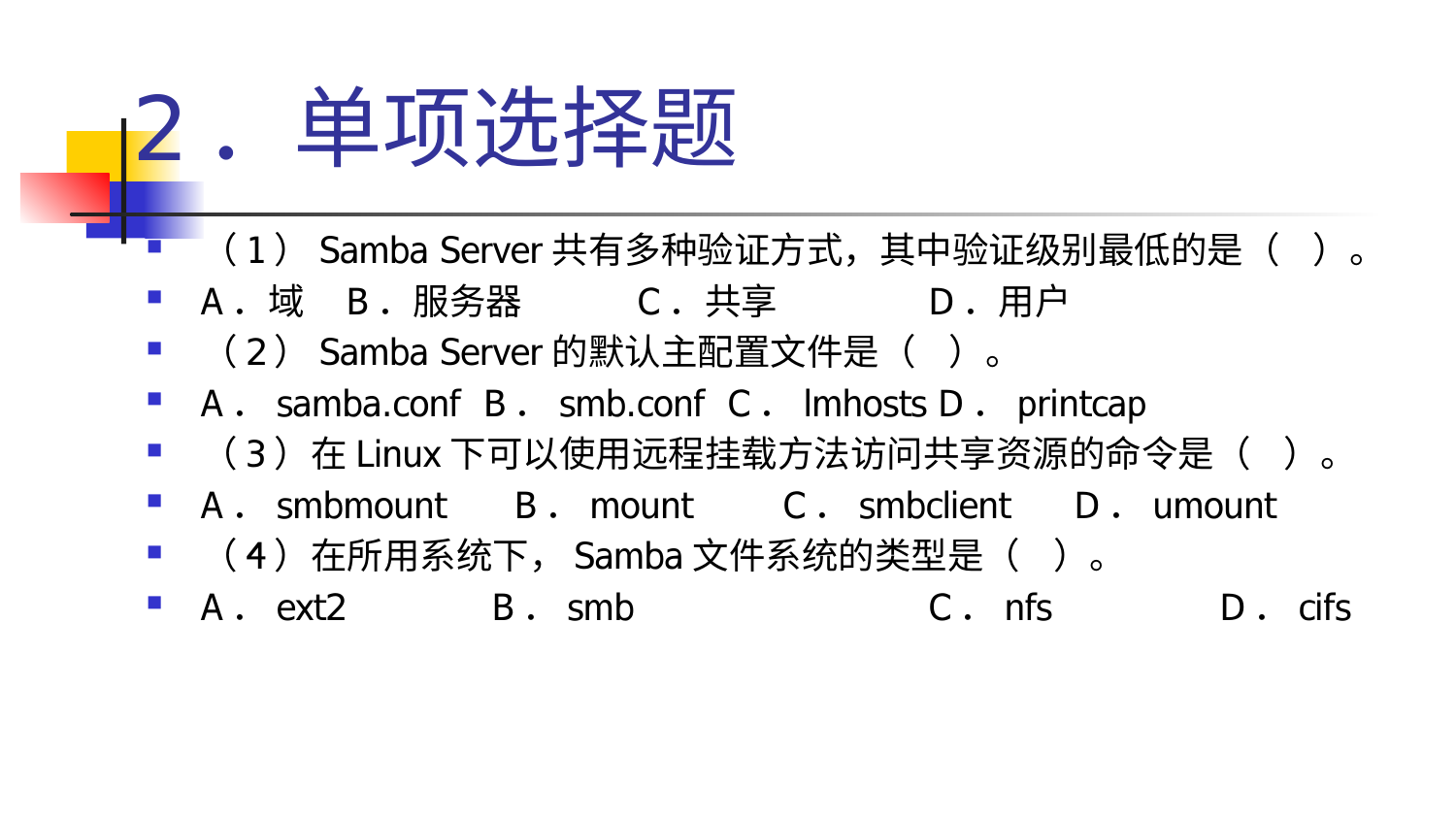

# 2．单项选择题
（1）Samba Server共有多种验证方式，其中验证级别最低的是（    ）。
A．域	B．服务器 	C．共享		D．用户
（2）Samba Server的默认主配置文件是（    ）。
A．samba.conf  B．smb.conf  C．lmhosts D．printcap
（3）在Linux下可以使用远程挂载方法访问共享资源的命令是（    ）。
A．smbmount	  B．mount 	C．smbclient 	D．umount
（4）在所用系统下，Samba文件系统的类型是（    ）。
A．ext2 	B．smb 		C．nfs 		D．cifs